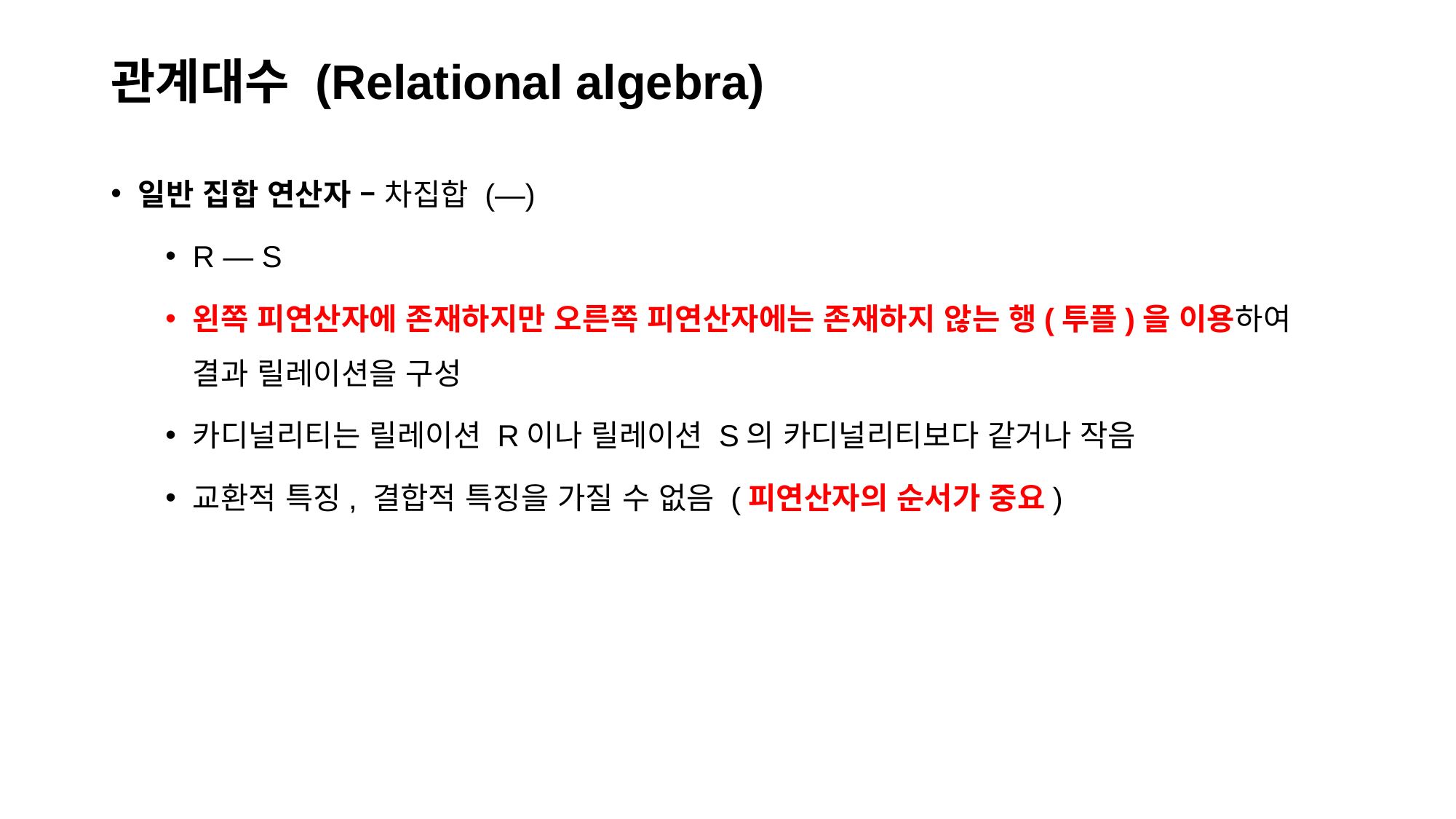

# 관계대수 (Relational algebra)
일반 집합 연산자 – 차집합 (—)
R — S
왼쪽 피연산자에 존재하지만 오른쪽 피연산자에는 존재하지 않는 행(투플)을 이용하여 결과 릴레이션을 구성
카디널리티는 릴레이션 R이나 릴레이션 S의 카디널리티보다 같거나 작음
교환적 특징, 결합적 특징을 가질 수 없음 (피연산자의 순서가 중요)